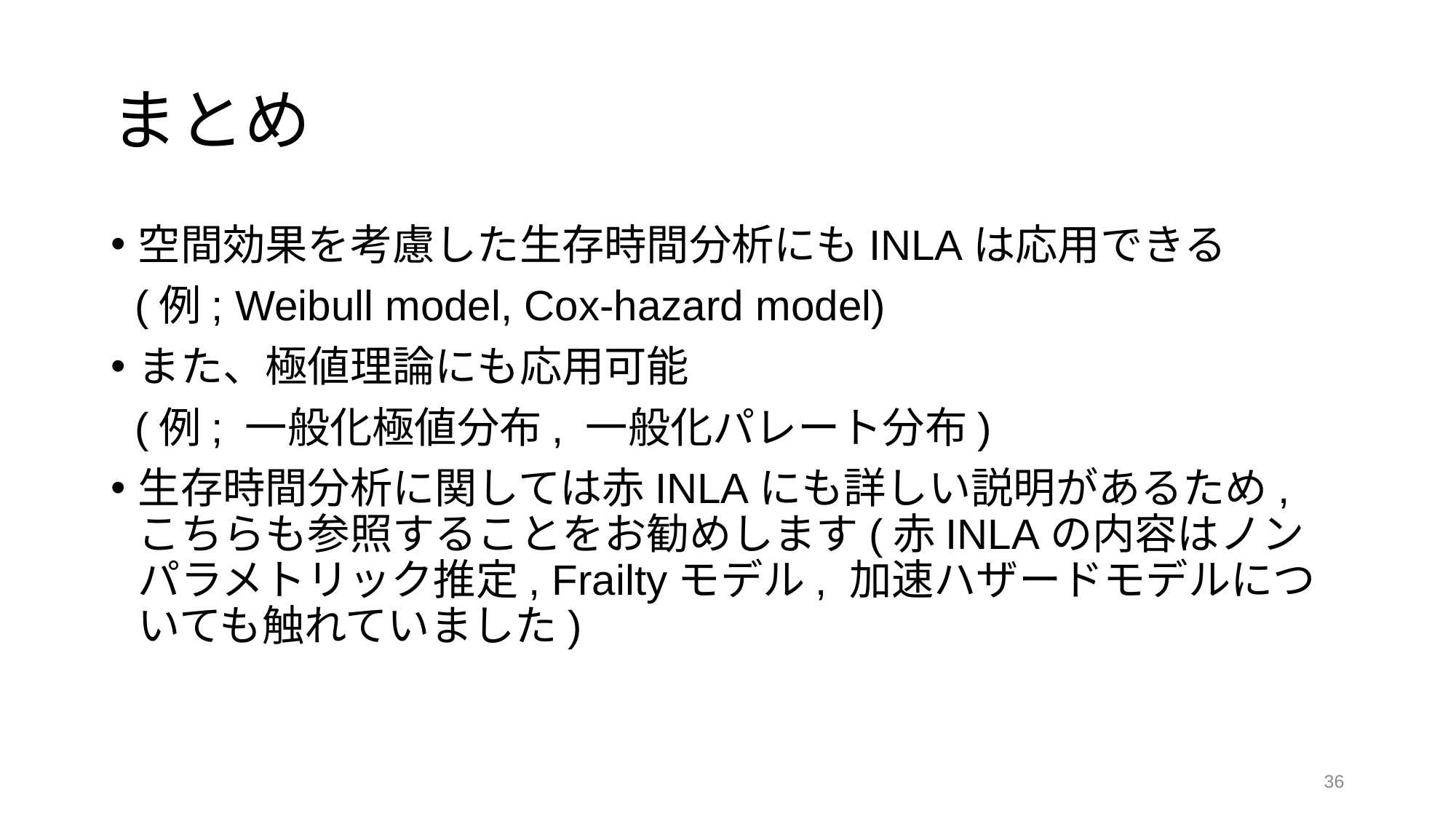

# まとめ
空間効果を考慮した生存時間分析にもINLAは応用できる
  (例; Weibull model, Cox-hazard model)
また、極値理論にも応用可能
  (例; 一般化極値分布, 一般化パレート分布)
生存時間分析に関しては赤INLAにも詳しい説明があるため, こちらも参照することをお勧めします(赤INLAの内容はノンパラメトリック推定, Frailtyモデル, 加速ハザードモデルについても触れていました)

36